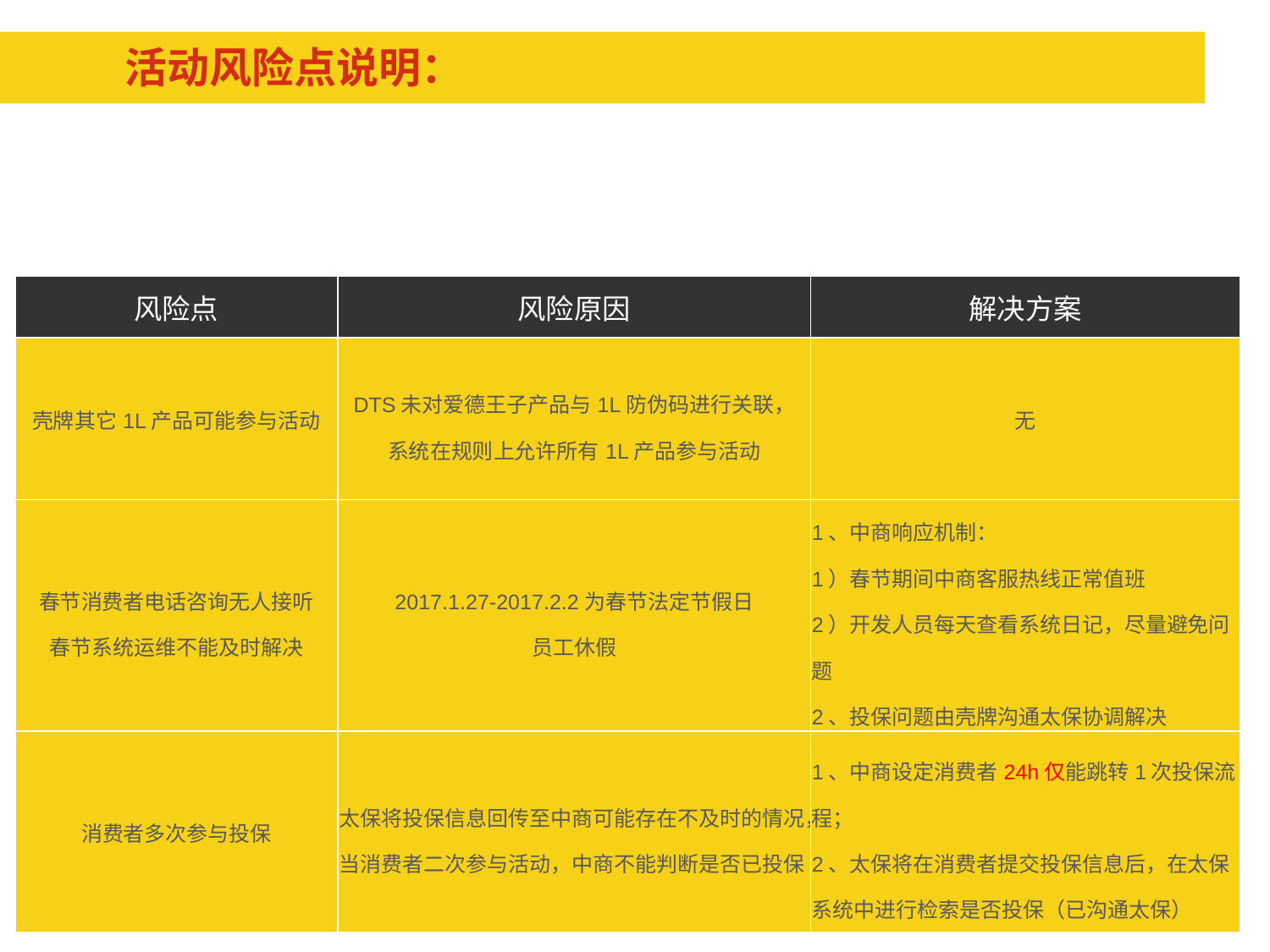

# 活动风险点说明：
| 风险点 | 风险原因 | 解决方案 |
| --- | --- | --- |
| 壳牌其它1L产品可能参与活动 | DTS未对爱德王子产品与1L防伪码进行关联， 系统在规则上允许所有1L产品参与活动 | 无 |
| 春节消费者电话咨询无人接听 春节系统运维不能及时解决 | 2017.1.27-2017.2.2为春节法定节假日 员工休假 | 1、中商响应机制： 1）春节期间中商客服热线正常值班 2）开发人员每天查看系统日记，尽量避免问题 2、投保问题由壳牌沟通太保协调解决 |
| 消费者多次参与投保 | 太保将投保信息回传至中商可能存在不及时的情况，当消费者二次参与活动，中商不能判断是否已投保 | 1、中商设定消费者24h仅能跳转1次投保流程； 2、太保将在消费者提交投保信息后，在太保系统中进行检索是否投保（已沟通太保） |